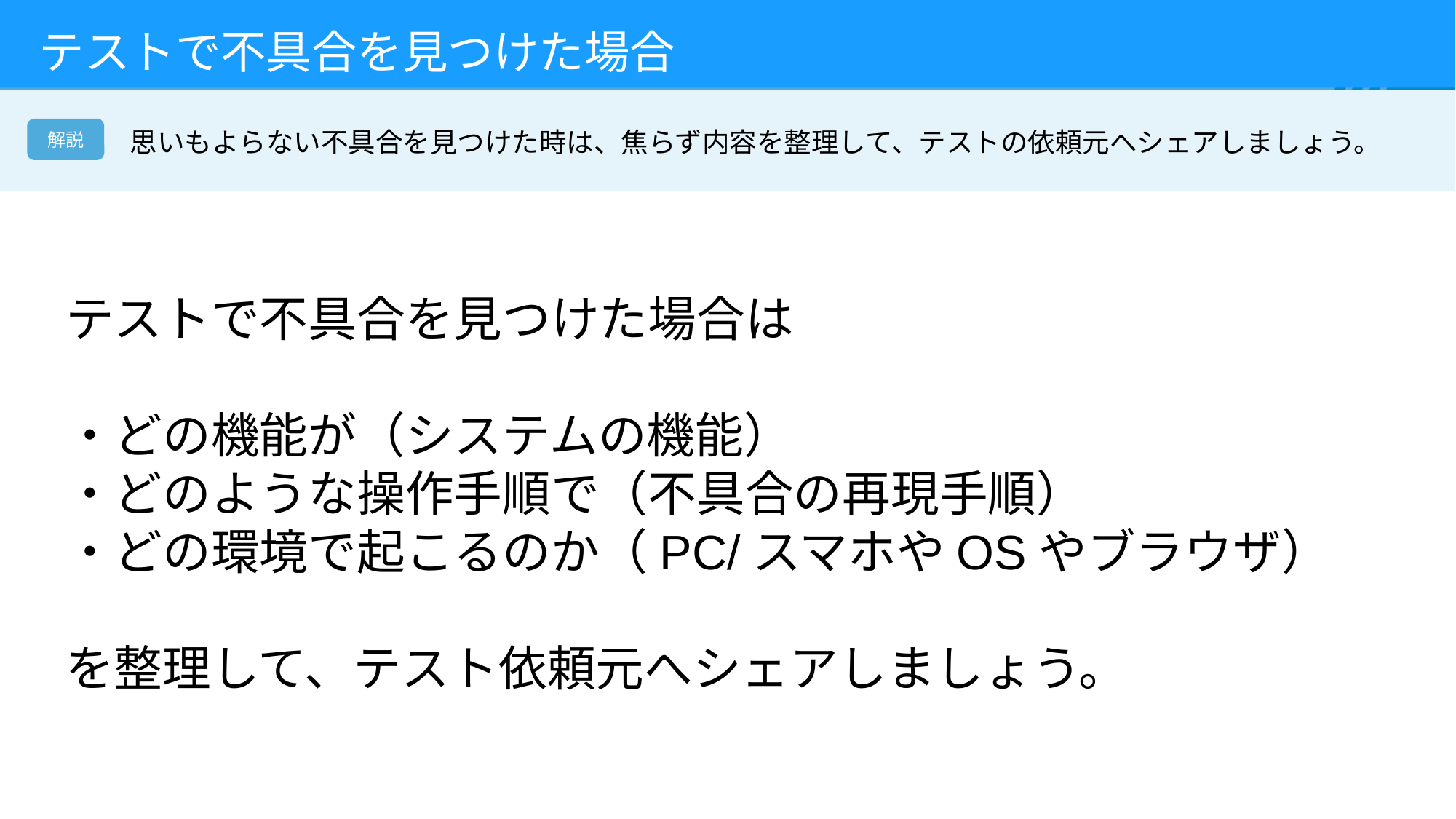

# テストで不具合を見つけた場合

解説
思いもよらない不具合を見つけた時は、焦らず内容を整理して、テストの依頼元へシェアしましょう。
テストで不具合を見つけた場合は

・どの機能が（システムの機能）
・どのような操作手順で（不具合の再現手順）
・どの環境で起こるのか（PC/スマホやOSやブラウザ）

を整理して、テスト依頼元へシェアしましょう。